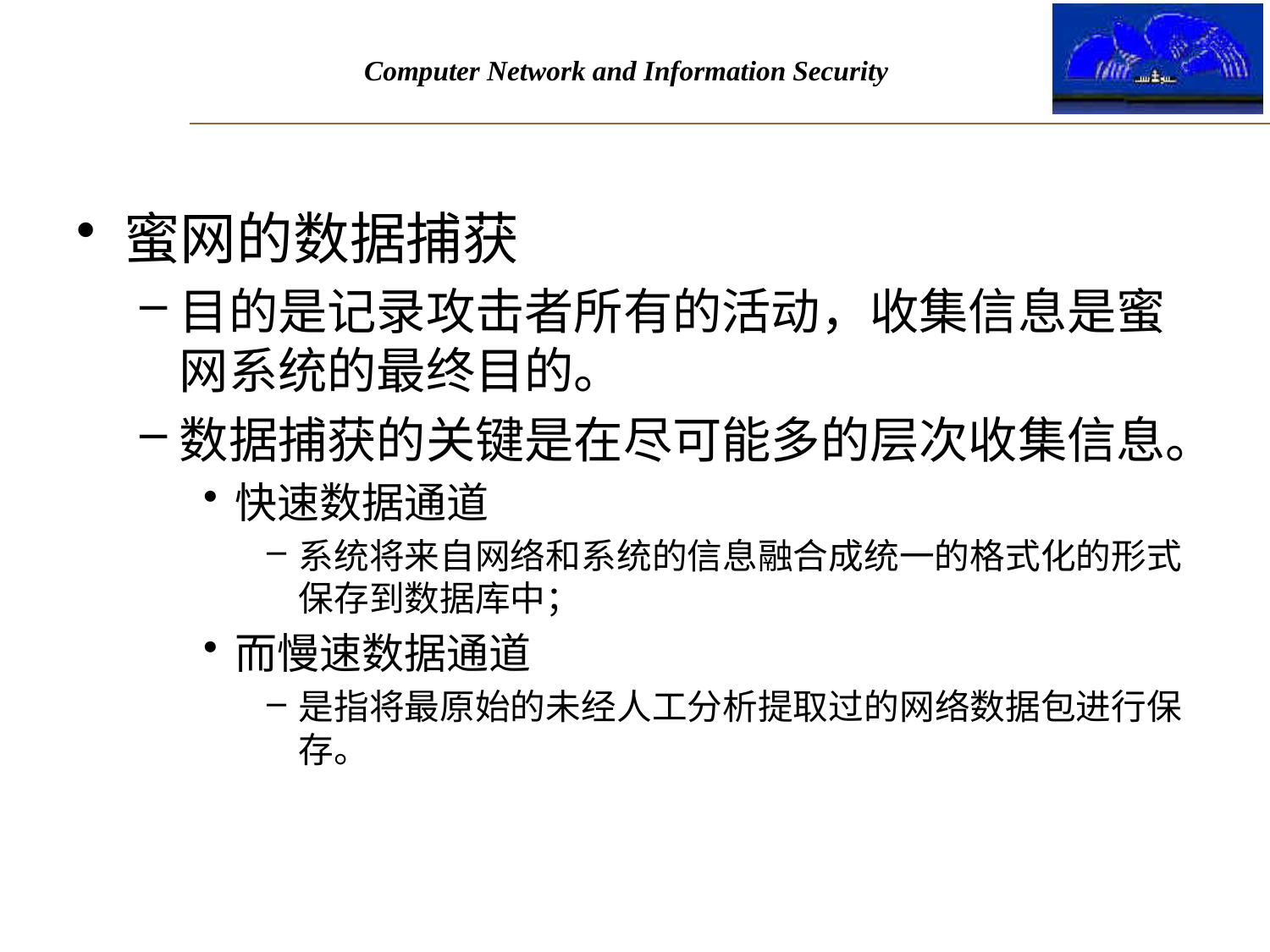

#
蜜网的数据捕获
目的是记录攻击者所有的活动，收集信息是蜜网系统的最终目的。
数据捕获的关键是在尽可能多的层次收集信息。
快速数据通道
系统将来自网络和系统的信息融合成统一的格式化的形式保存到数据库中；
而慢速数据通道
是指将最原始的未经人工分析提取过的网络数据包进行保存。